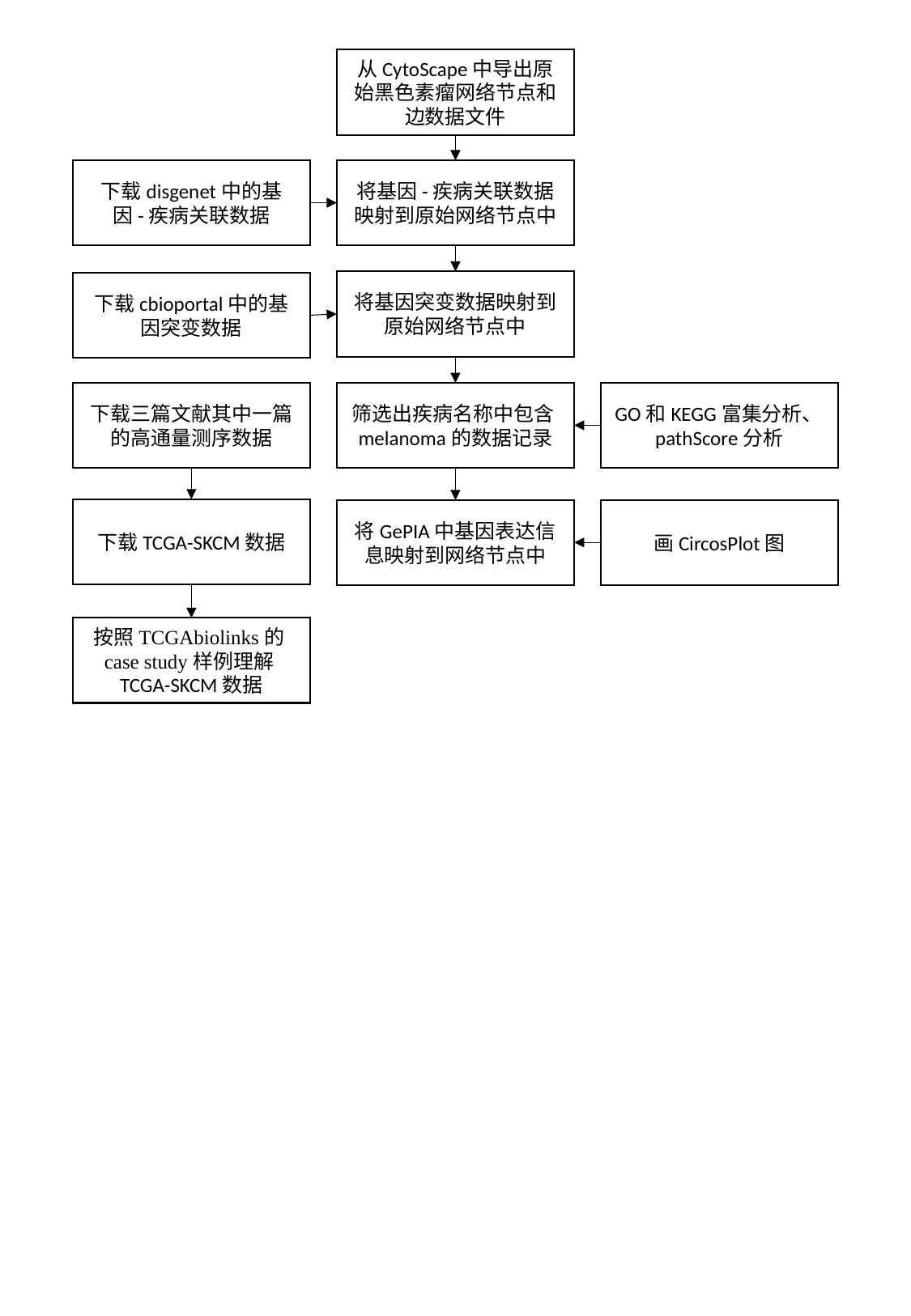

从CytoScape中导出原始黑色素瘤网络节点和边数据文件
下载disgenet中的基因-疾病关联数据
将基因-疾病关联数据映射到原始网络节点中
将基因突变数据映射到原始网络节点中
下载cbioportal中的基因突变数据
下载三篇文献其中一篇的高通量测序数据
筛选出疾病名称中包含melanoma的数据记录
GO和KEGG富集分析、pathScore分析
下载TCGA-SKCM数据
将GePIA中基因表达信息映射到网络节点中
画CircosPlot图
按照TCGAbiolinks的case study样例理解TCGA-SKCM数据